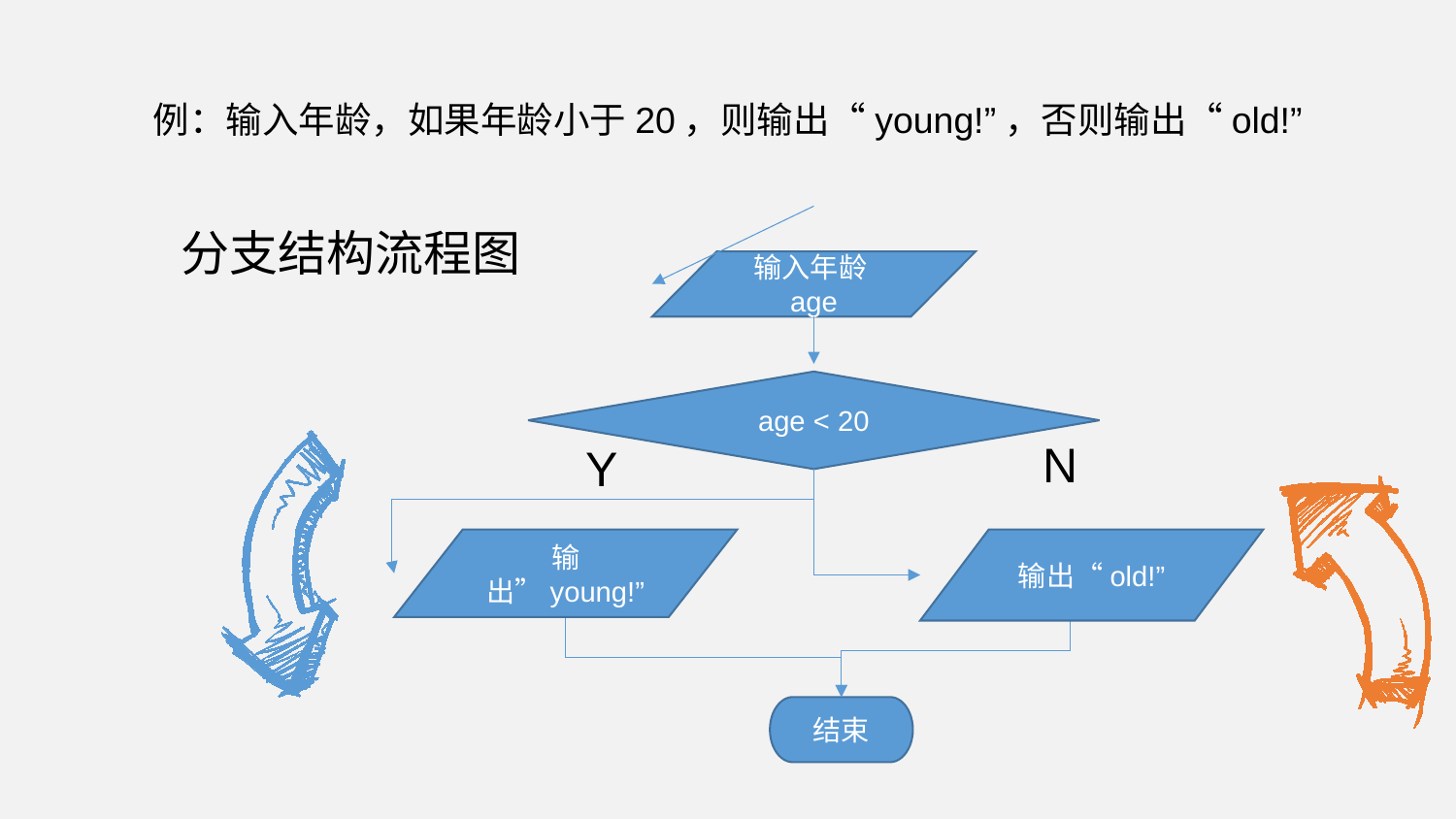

例：输入年龄，如果年龄小于20，则输出“young!”，否则输出“old!”
分支结构流程图
输入年龄age
age < 20
N
Y

输出”young!”
输出“old!”
结束